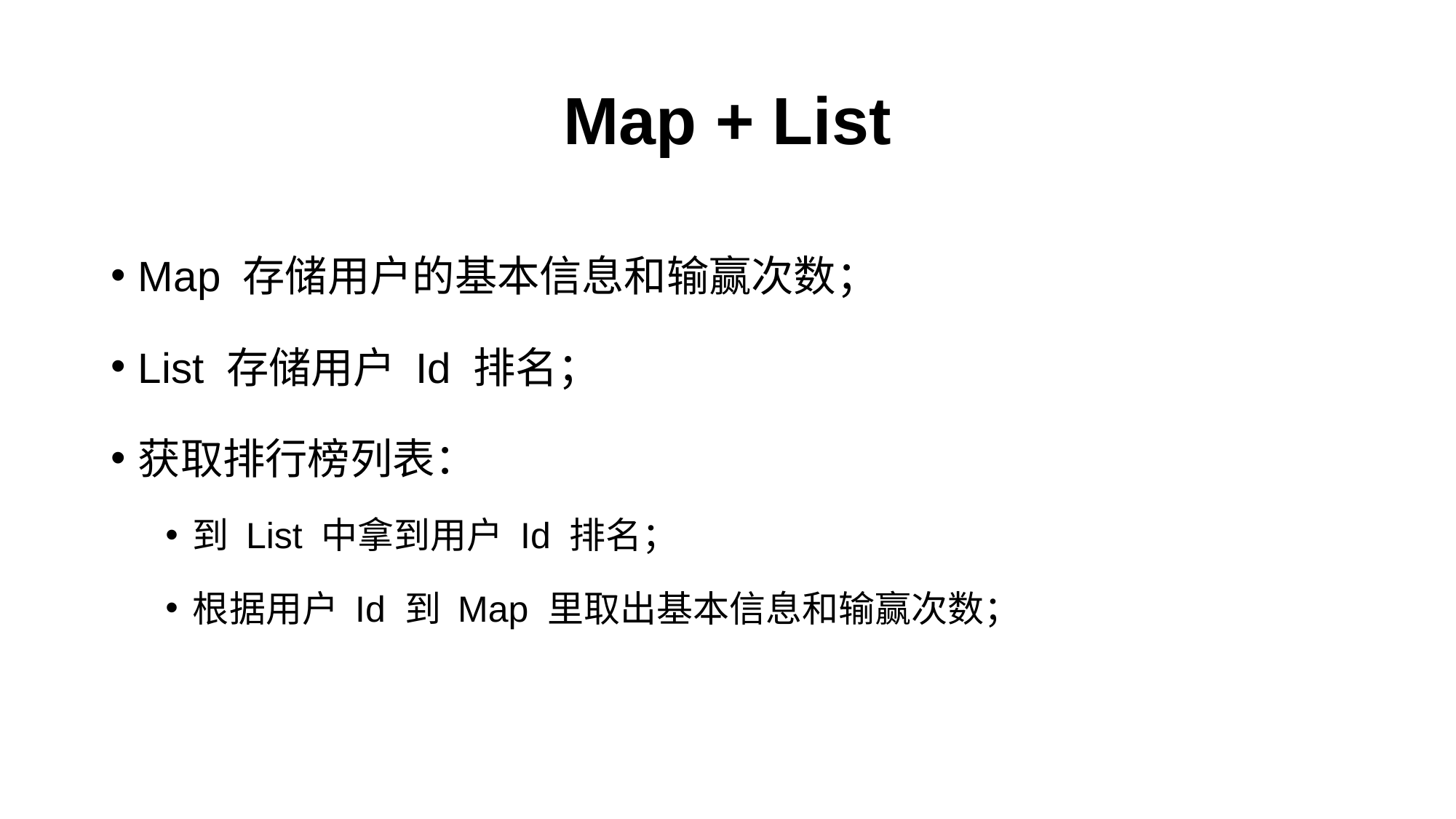

# Map + List
Map 存储用户的基本信息和输赢次数；
List 存储用户 Id 排名；
获取排行榜列表：
到 List 中拿到用户 Id 排名；
根据用户 Id 到 Map 里取出基本信息和输赢次数；